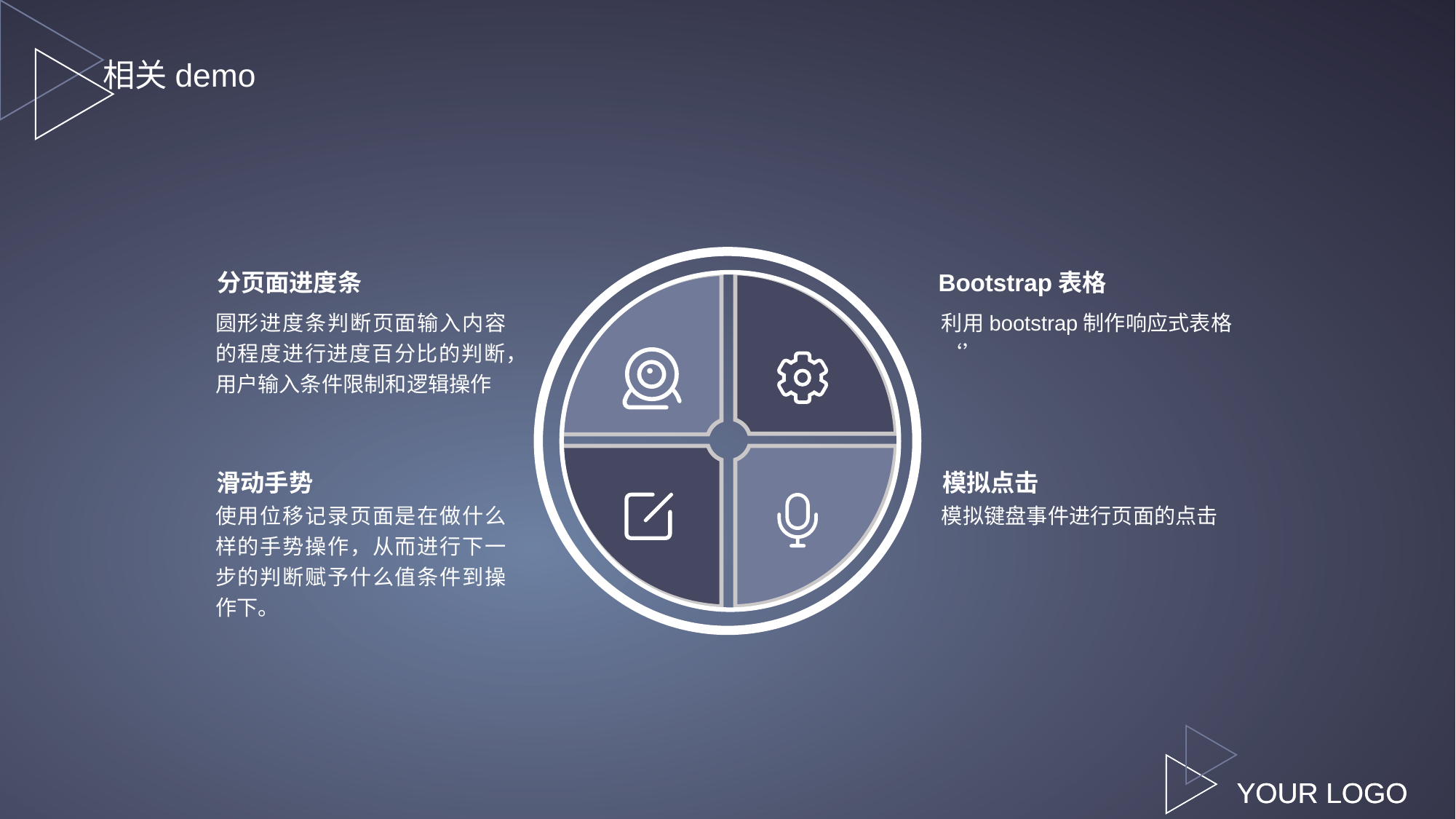

相关demo

Bootstrap表格
分页面进度条

圆形进度条判断页面输入内容的程度进行进度百分比的判断，用户输入条件限制和逻辑操作
利用bootstrap制作响应式表格‘’

滑动手势
模拟点击
使用位移记录页面是在做什么样的手势操作，从而进行下一步的判断赋予什么值条件到操作下。
模拟键盘事件进行页面的点击

YOUR LOGO